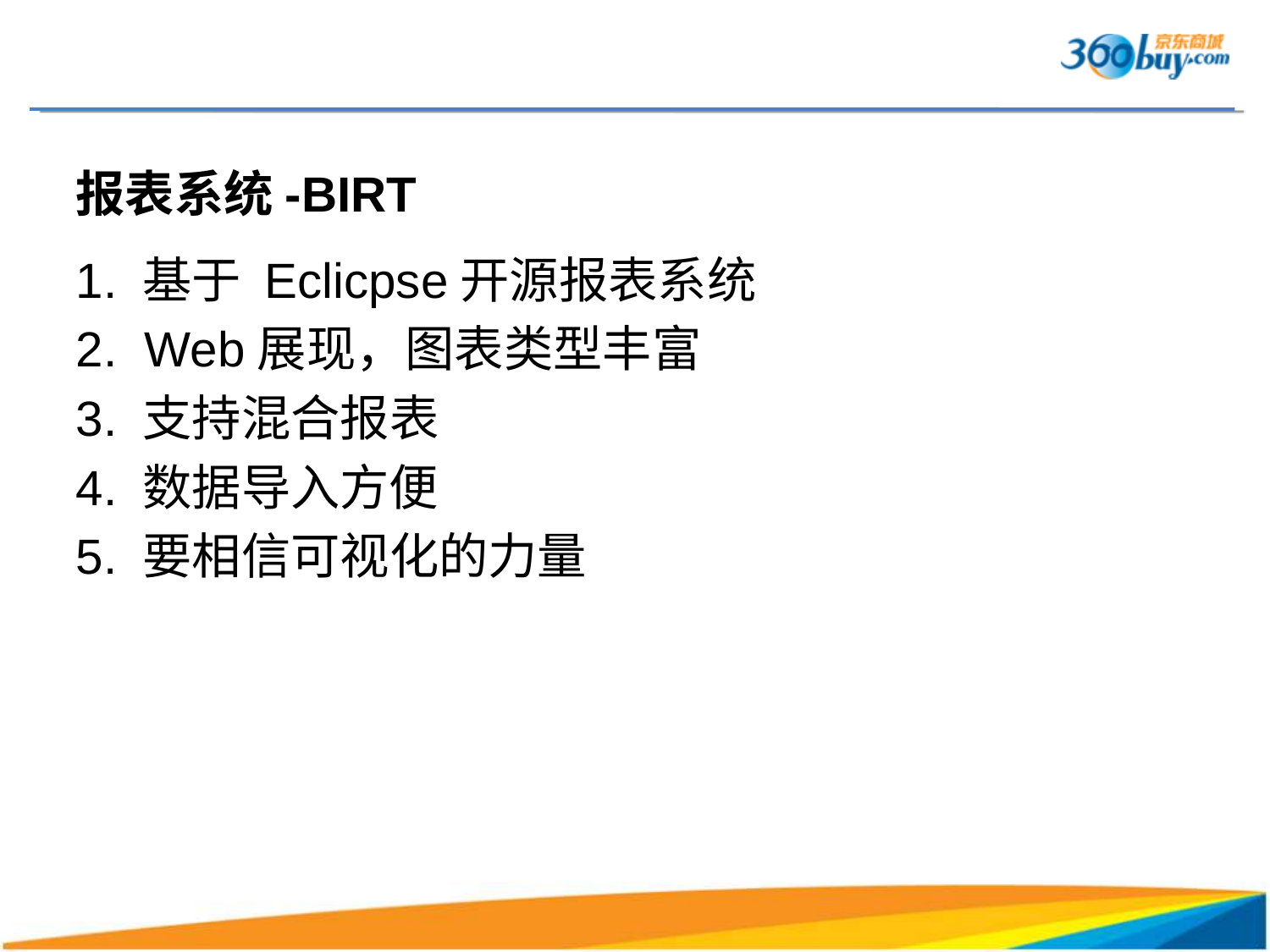

报表系统-BIRT
1. 基于 Eclicpse开源报表系统
2.  Web展现，图表类型丰富
3. 支持混合报表
4. 数据导入方便
5. 要相信可视化的力量